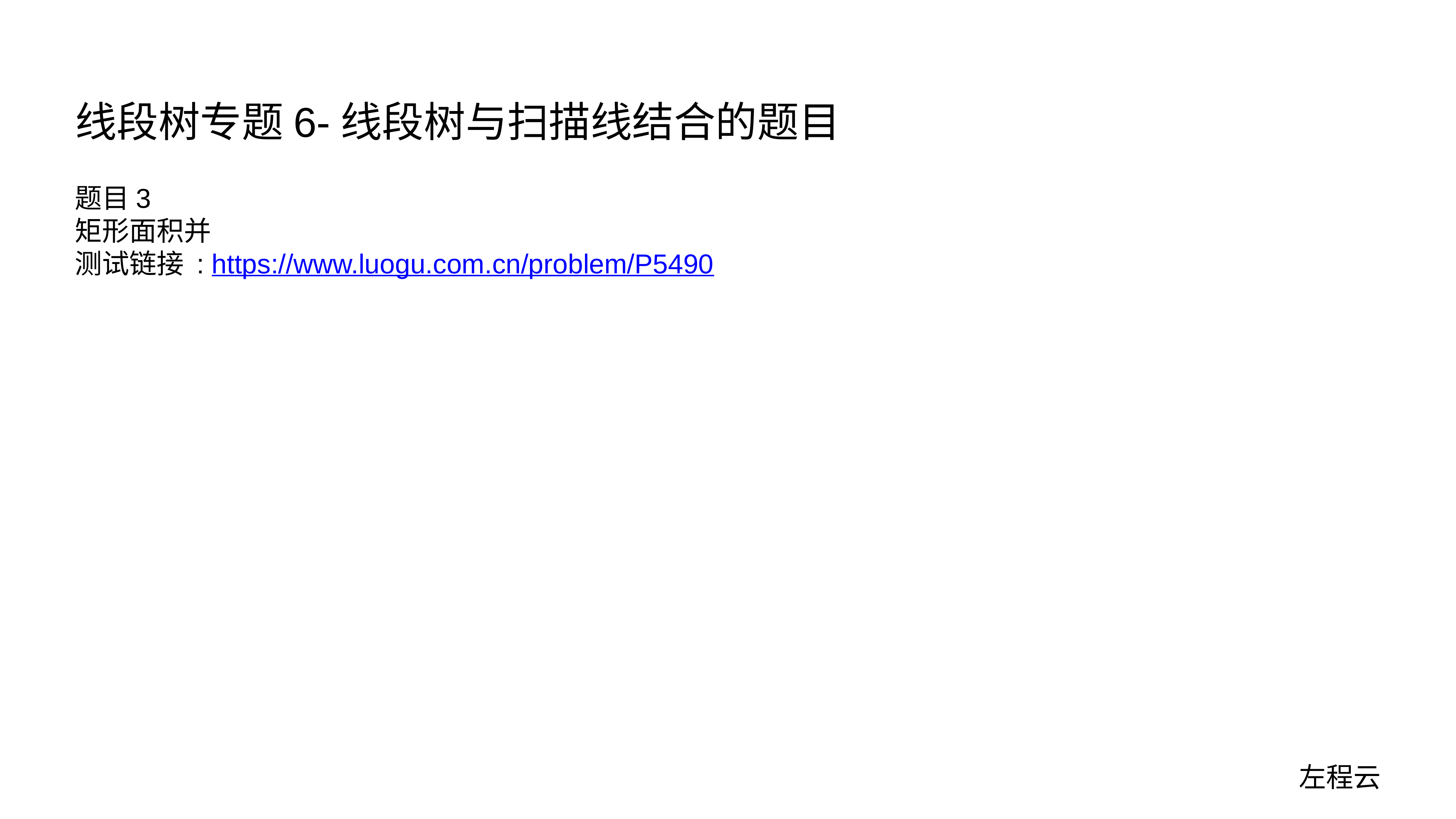

# 线段树专题6-线段树与扫描线结合的题目
题目3
矩形面积并
测试链接 : https://www.luogu.com.cn/problem/P5490
左程云